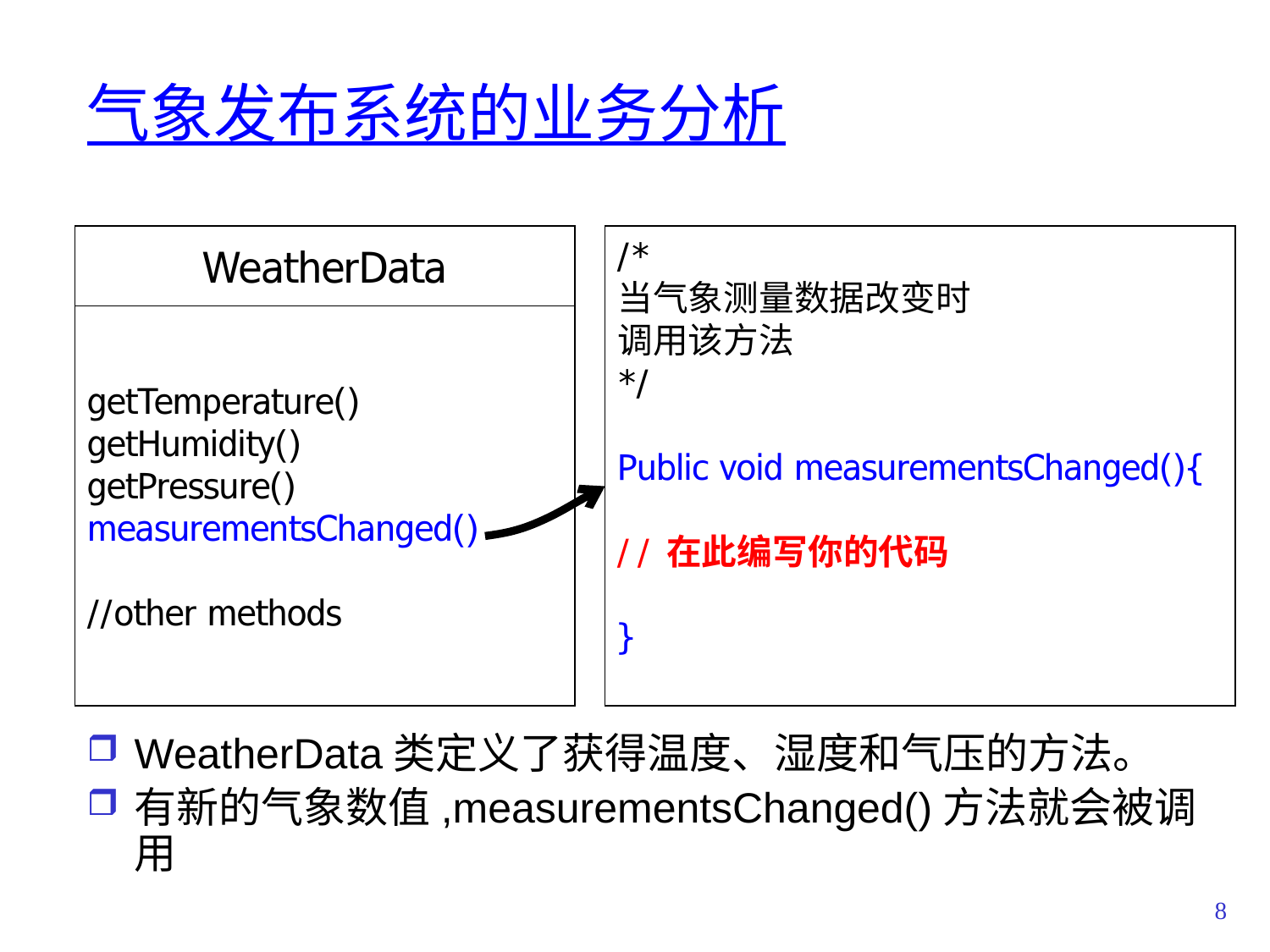

# 气象发布系统的业务分析
WeatherData
getTemperature()
getHumidity()
getPressure()
measurementsChanged()

//other methods
/*
当气象测量数据改变时
调用该方法
*/

Public void measurementsChanged(){

//在此编写你的代码

}

WeatherData类定义了获得温度、湿度和气压的方法。
有新的气象数值,measurementsChanged()方法就会被调用

8